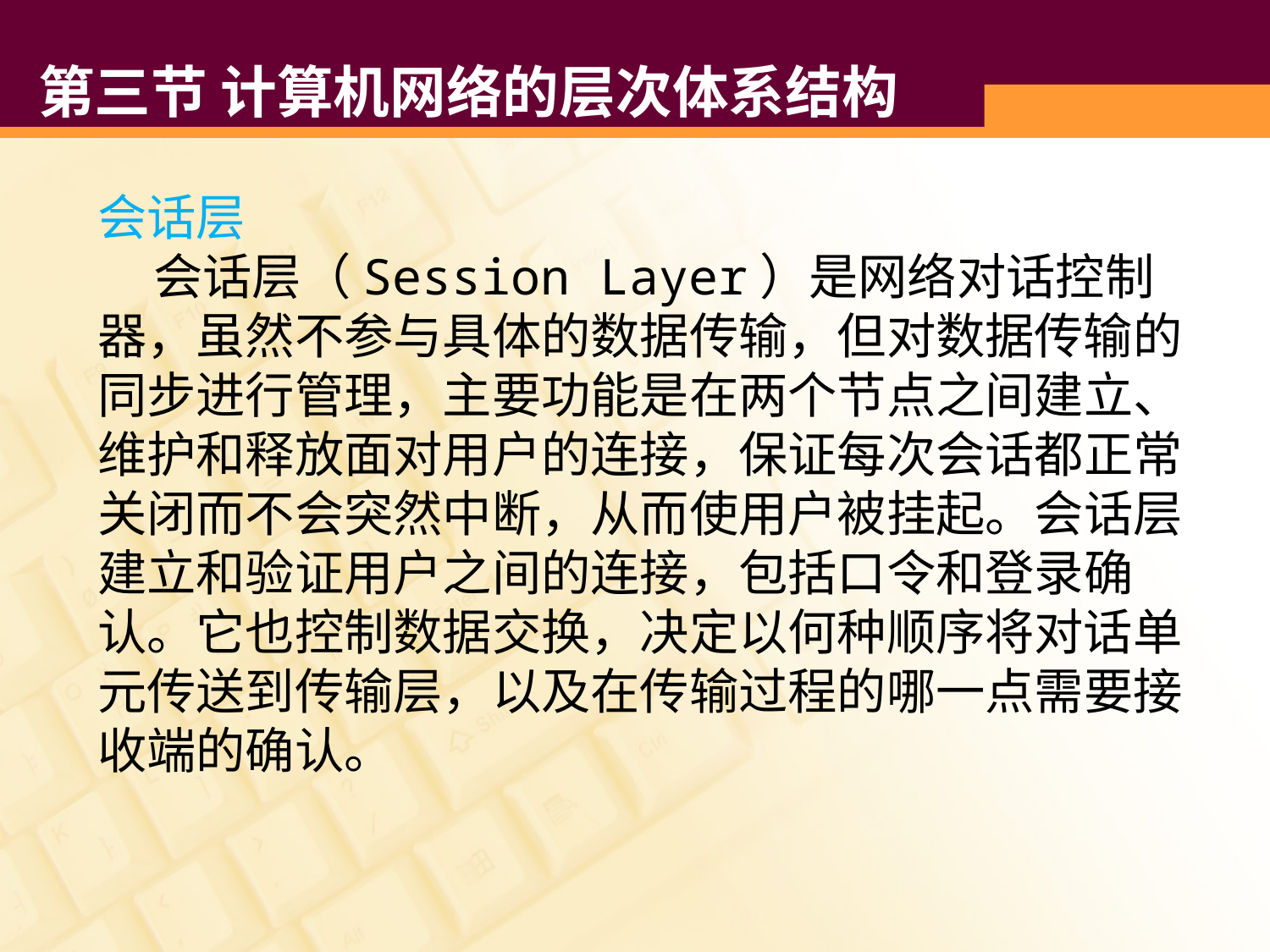

# 第三节 计算机网络的层次体系结构
会话层
    会话层（Session Layer）是网络对话控制器，虽然不参与具体的数据传输，但对数据传输的同步进行管理，主要功能是在两个节点之间建立、维护和释放面对用户的连接，保证每次会话都正常关闭而不会突然中断，从而使用户被挂起。会话层建立和验证用户之间的连接，包括口令和登录确认。它也控制数据交换，决定以何种顺序将对话单元传送到传输层，以及在传输过程的哪一点需要接收端的确认。